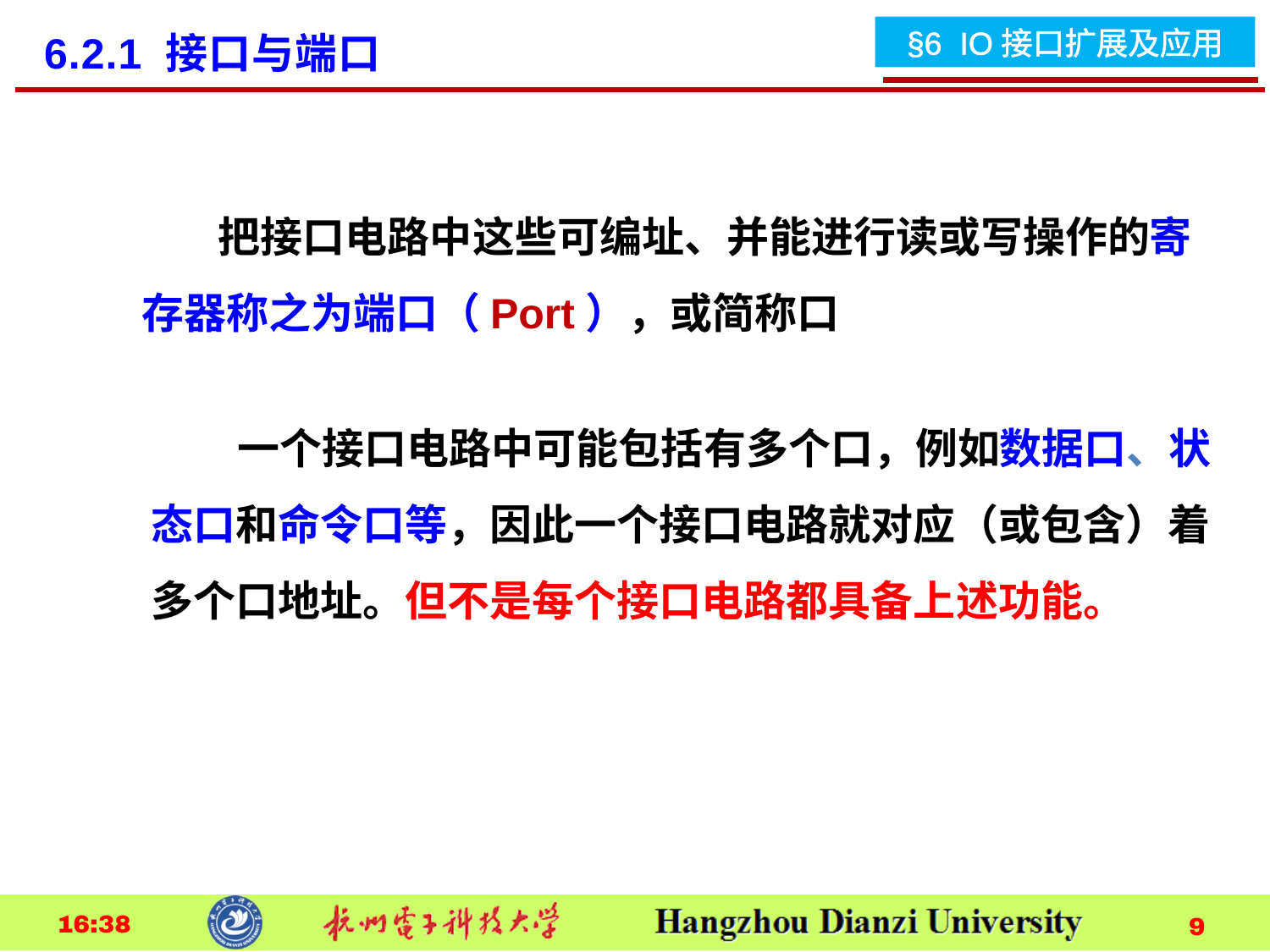

6.2.1 接口与端口
       把接口电路中这些可编址、并能进行读或写操作的寄存器称之为端口（Port），或简称口
        一个接口电路中可能包括有多个口，例如数据口、状态口和命令口等，因此一个接口电路就对应（或包含）着多个口地址。但不是每个接口电路都具备上述功能。